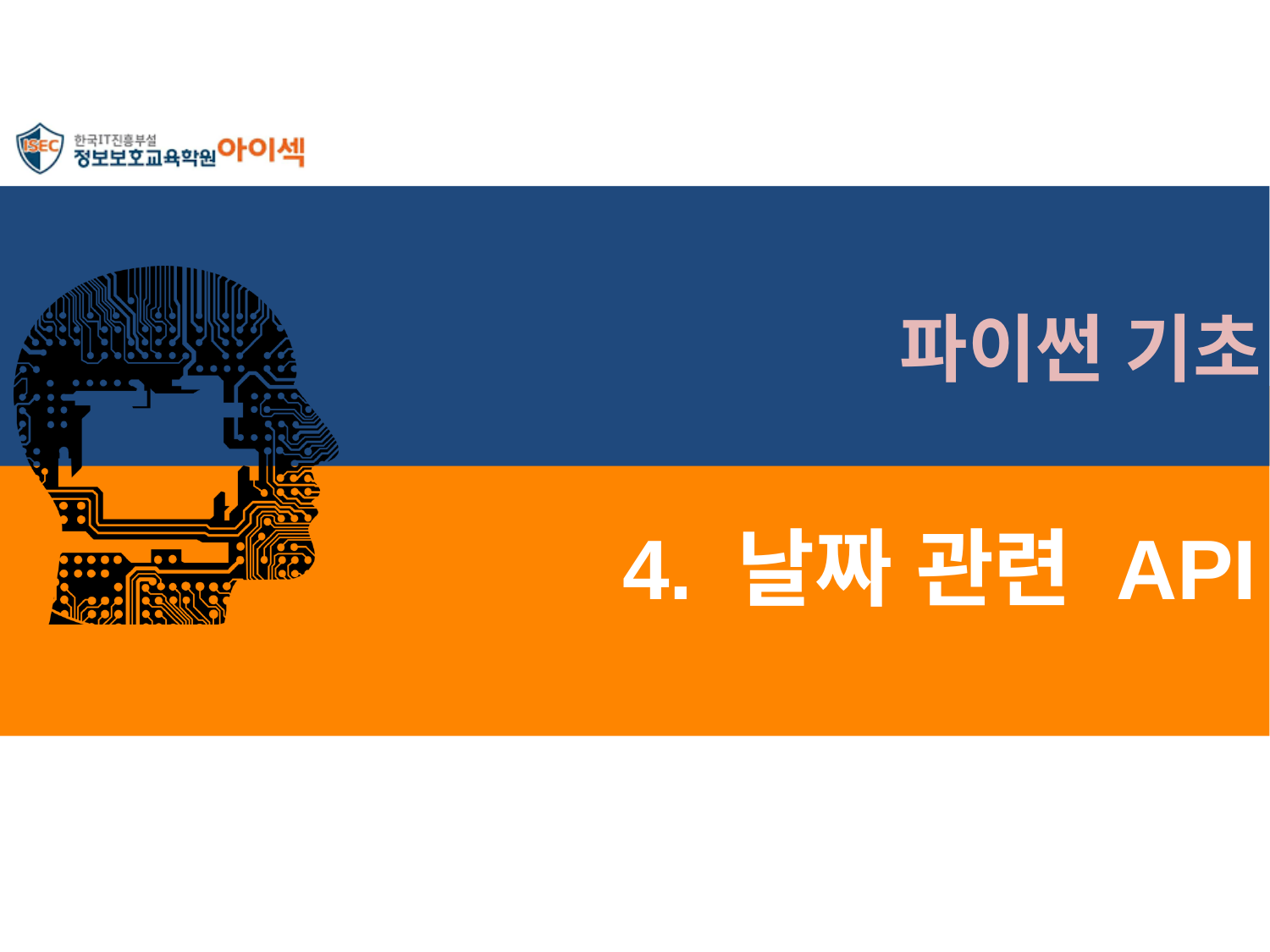

파이썬 기초
# 4. 날짜 관련 API